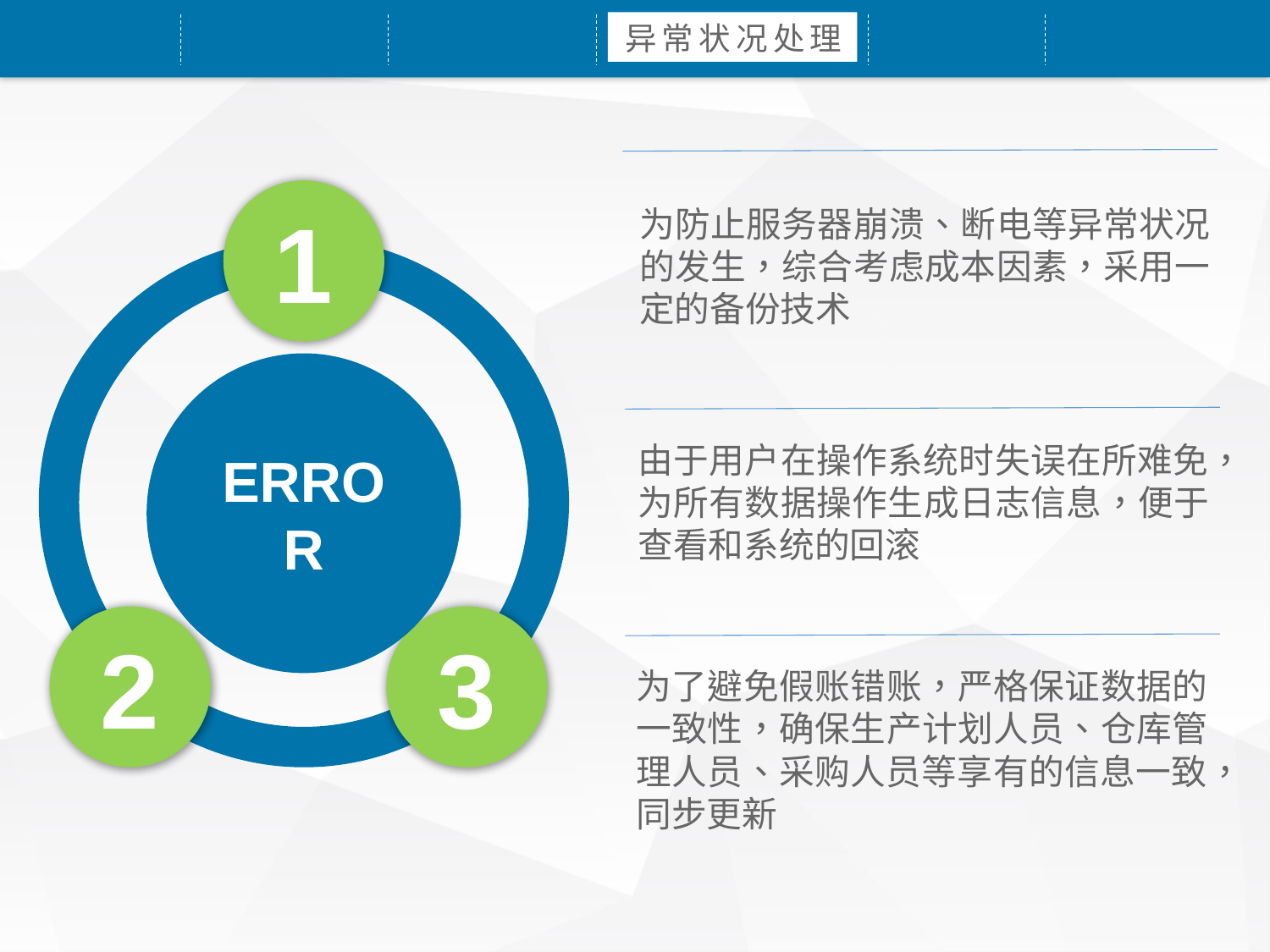

异常状况处理

为防止服务器崩溃、断电等异常状况的发生，综合考虑成本因素，采用一定的备份技术
1

ERROR
由于用户在操作系统时失误在所难免，为所有数据操作生成日志信息，便于查看和系统的回滚
2
3
为了避免假账错账，严格保证数据的一致性，确保生产计划人员、仓库管理人员、采购人员等享有的信息一致，同步更新